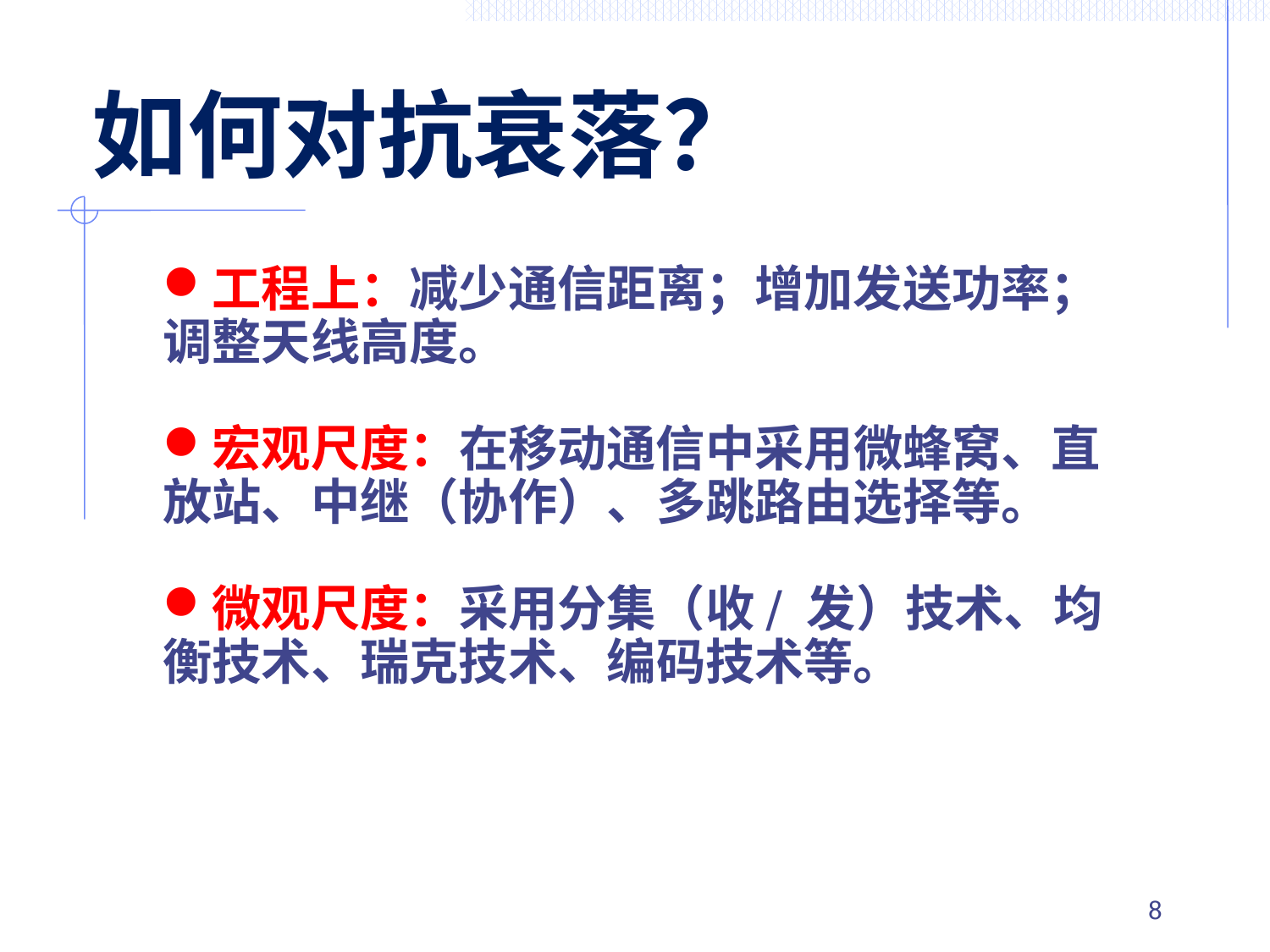

# 如何对抗衰落？
工程上：减少通信距离；增加发送功率；调整天线高度。

宏观尺度：在移动通信中采用微蜂窝、直放站、中继（协作）、多跳路由选择等。

微观尺度：采用分集（收/发）技术、均衡技术、瑞克技术、编码技术等。

8